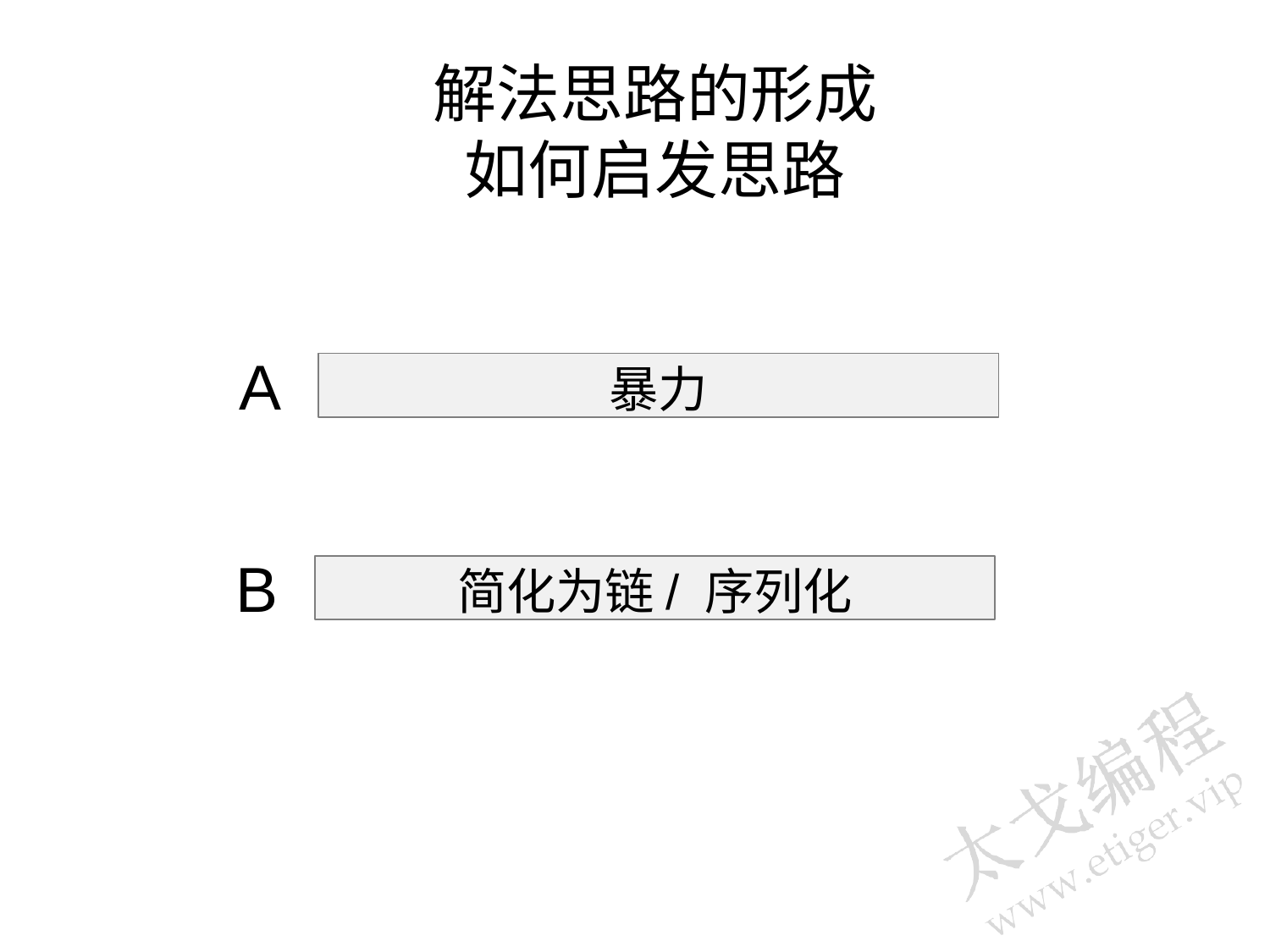

# 解法思路的形成 如何启发思路
A
暴力
B
简化为链/序列化